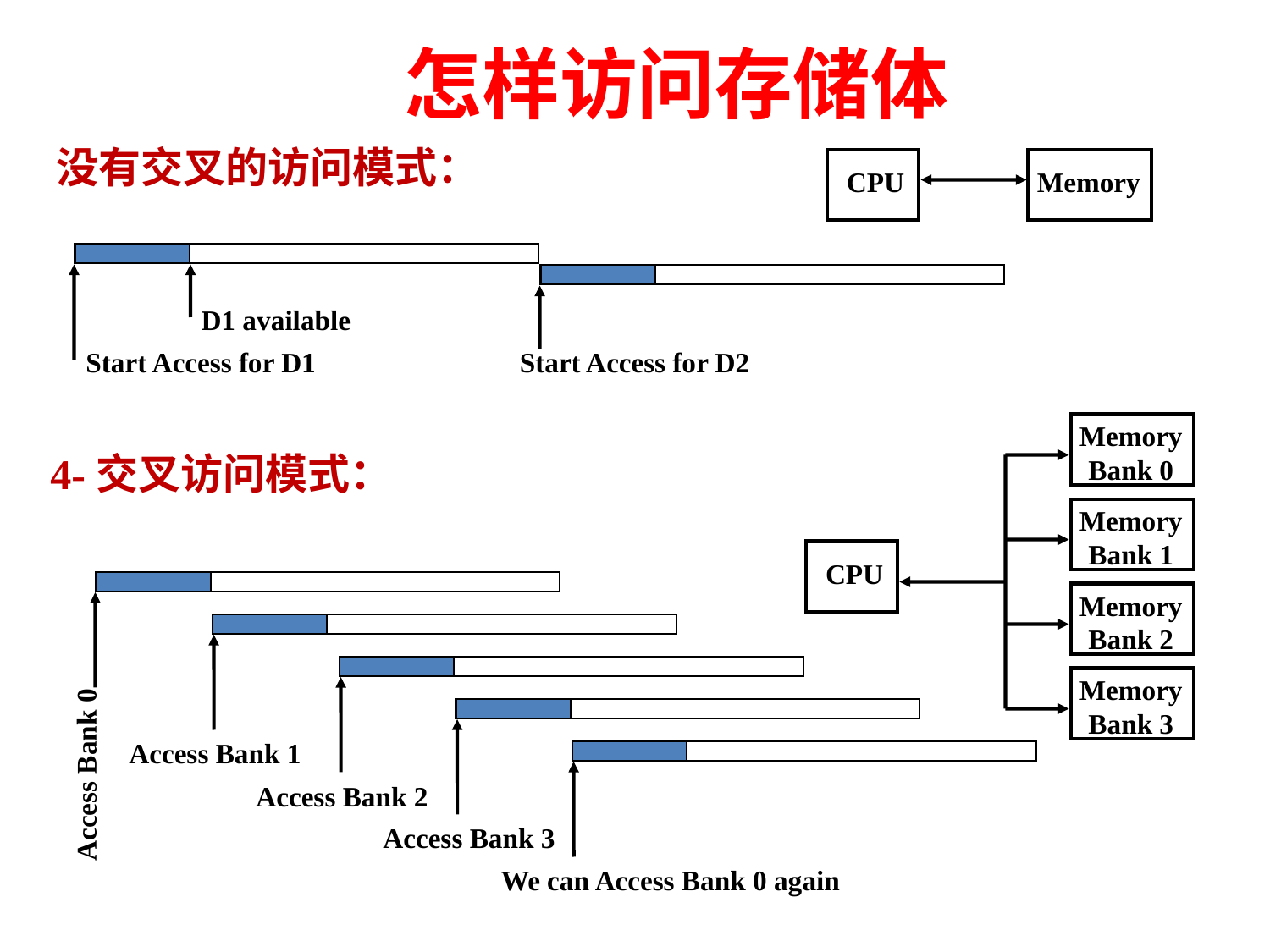

# 怎样访问存储体
没有交叉的访问模式：

CPU
Memory

D1 available
Start Access for D1
Start Access for D2
Memory
Bank 0

4-交叉访问模式：

Memory
Bank 1

CPU

Memory
Bank 2

Memory
Bank 3

Access Bank 1

Access Bank 0

Access Bank 2
Access Bank 3
We can Access Bank 0 again
9